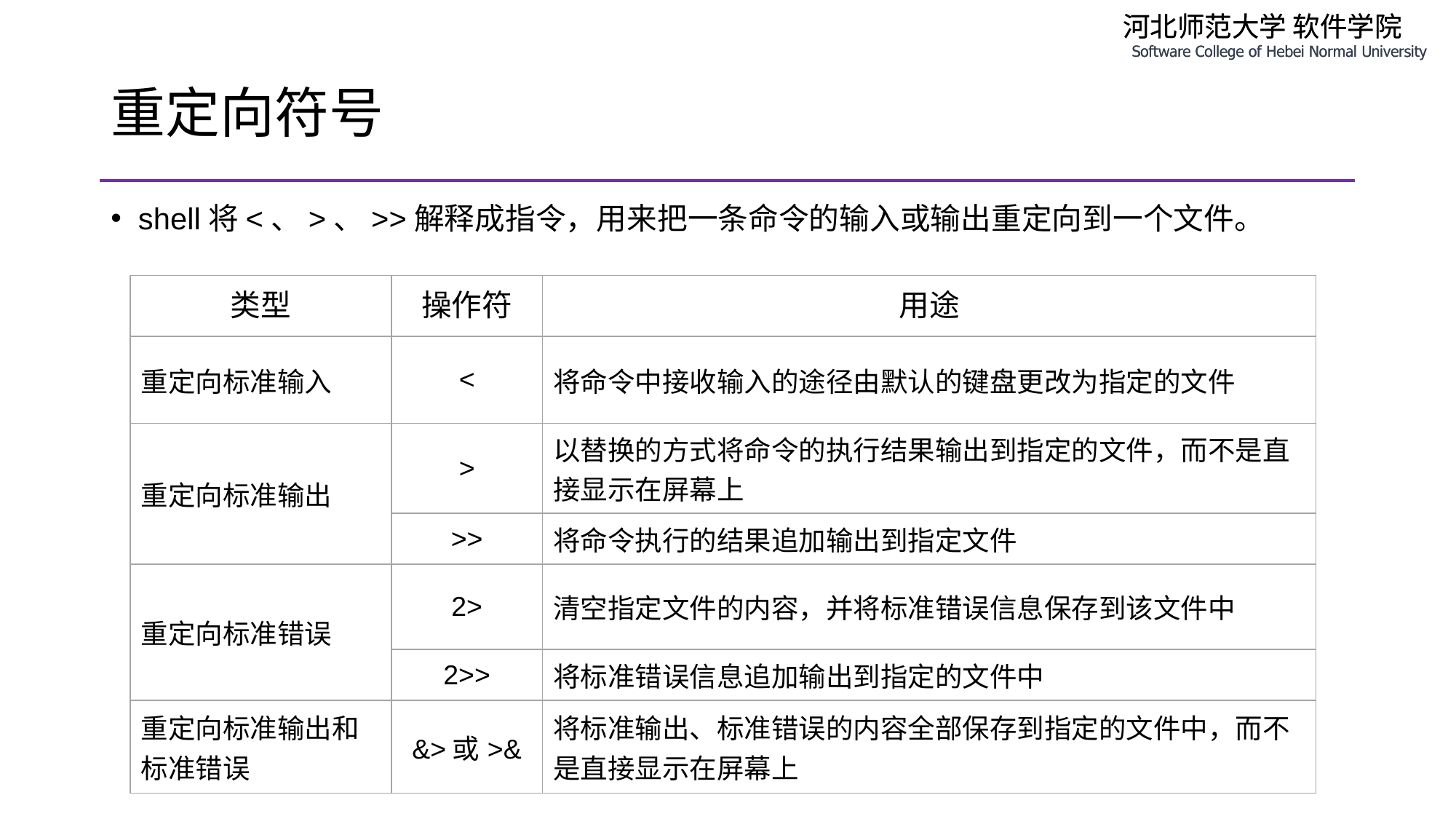

# 重定向符号
shell将<、>、>>解释成指令，用来把一条命令的输入或输出重定向到一个文件。

| 类型 | 操作符 | 用途 |
| --- | --- | --- |
| 重定向标准输入 | < | 将命令中接收输入的途径由默认的键盘更改为指定的文件 |
| 重定向标准输出 | > | 以替换的方式将命令的执行结果输出到指定的文件，而不是直接显示在屏幕上 |
|  | >> | 将命令执行的结果追加输出到指定文件 |
| 重定向标准错误 | 2> | 清空指定文件的内容，并将标准错误信息保存到该文件中 |
|  | 2>> | 将标准错误信息追加输出到指定的文件中 |
| 重定向标准输出和标准错误 | &>或>& | 将标准输出、标准错误的内容全部保存到指定的文件中，而不是直接显示在屏幕上 |